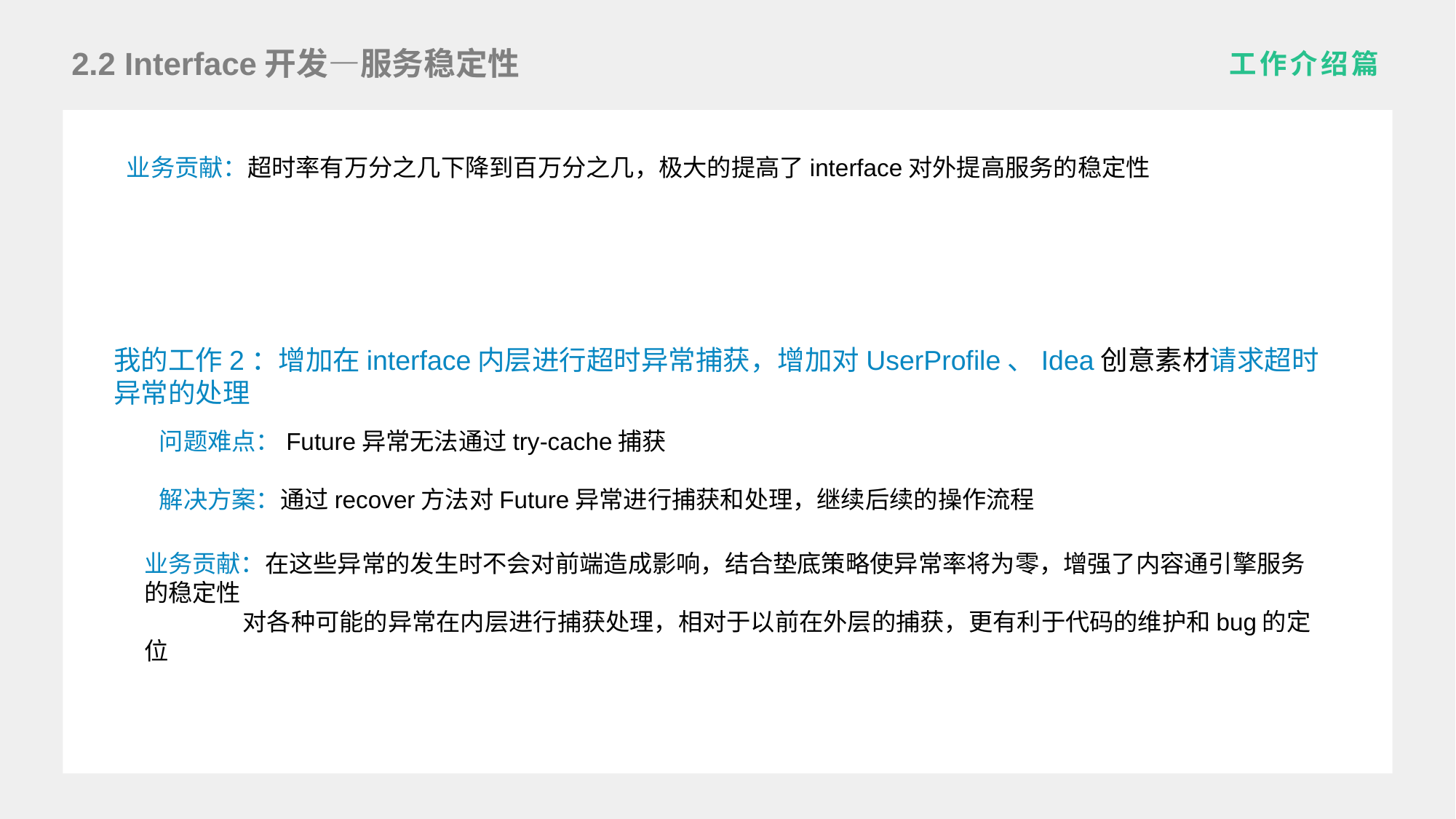

# 2.2 Interface开发—服务稳定性
工作介绍篇
业务贡献：超时率有万分之几下降到百万分之几，极大的提高了interface对外提高服务的稳定性
我的工作2：增加在interface内层进行超时异常捕获，增加对UserProfile、Idea创意素材请求超时异常的处理
问题难点：Future异常无法通过try-cache捕获
解决方案：通过recover方法对Future异常进行捕获和处理，继续后续的操作流程
业务贡献：在这些异常的发生时不会对前端造成影响，结合垫底策略使异常率将为零，增强了内容通引擎服务的稳定性
                 对各种可能的异常在内层进行捕获处理，相对于以前在外层的捕获，更有利于代码的维护和bug的定位